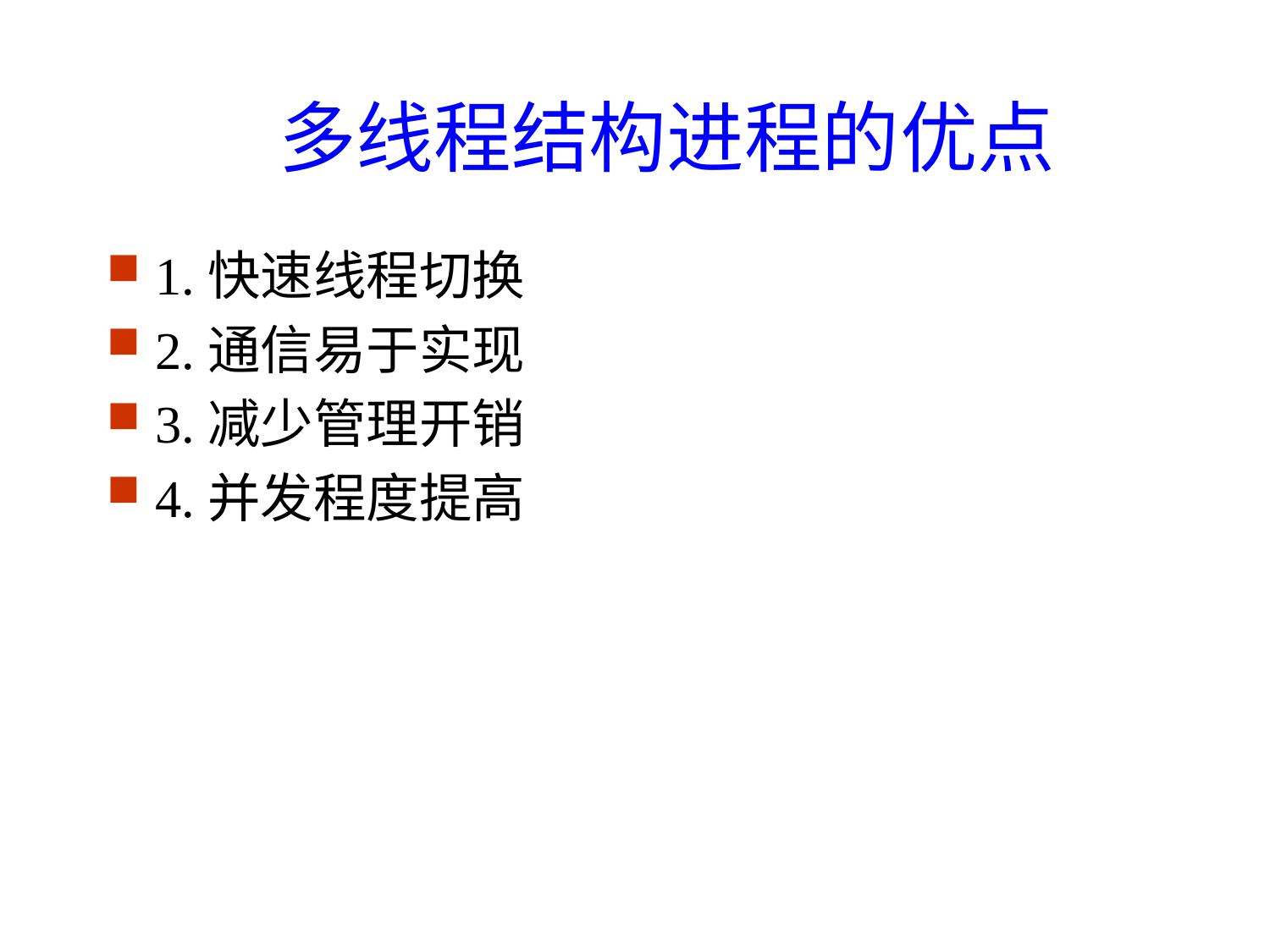

多线程结构进程的优点
1.快速线程切换
2.通信易于实现
3.减少管理开销
4.并发程度提高